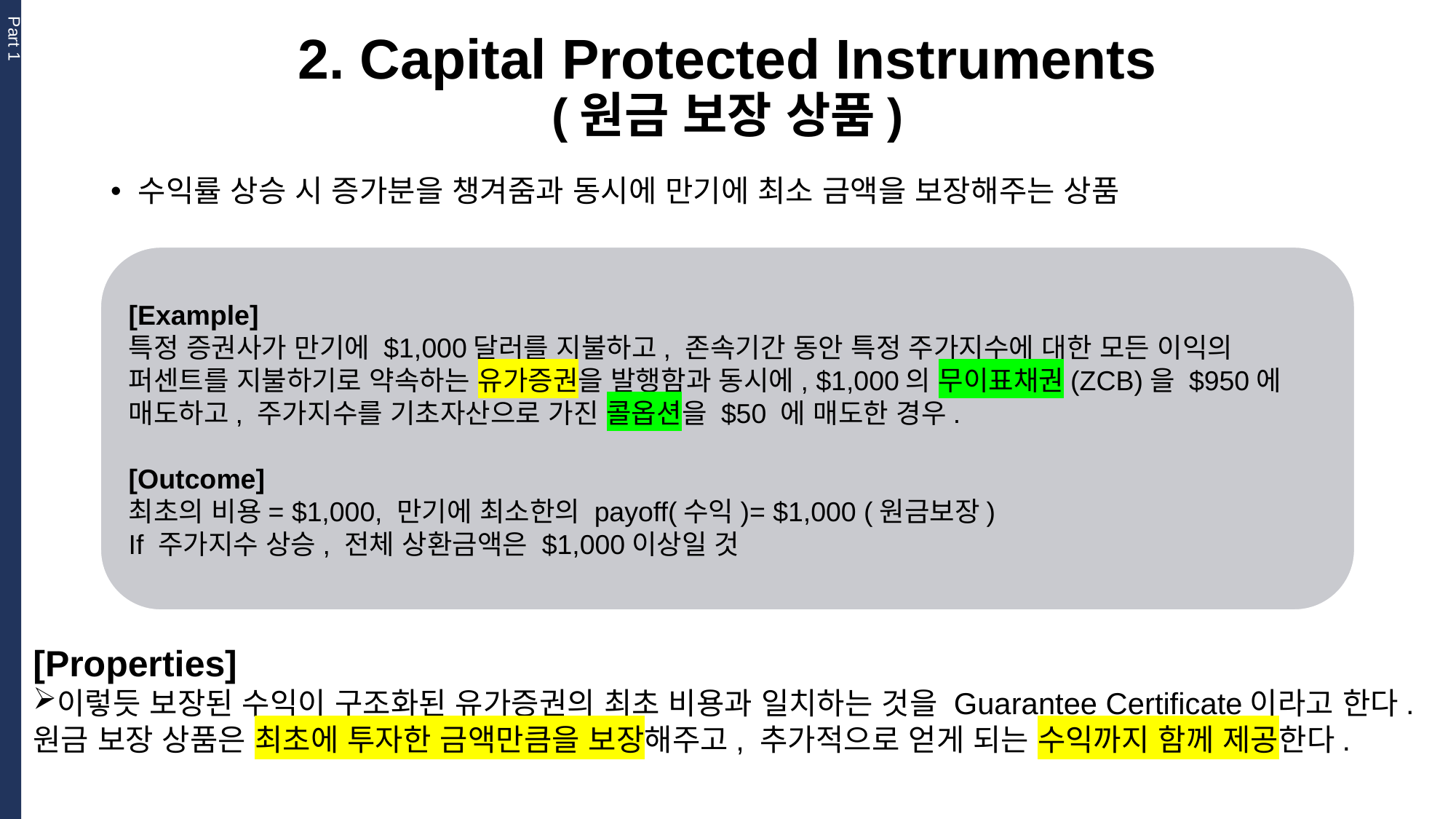

Part 1
2. Capital Protected Instruments
(원금 보장 상품)
수익률 상승 시 증가분을 챙겨줌과 동시에 만기에 최소 금액을 보장해주는 상품

[Example]
특정 증권사가 만기에 $1,000달러를 지불하고, 존속기간 동안 특정 주가지수에 대한 모든 이익의 퍼센트를 지불하기로 약속하는 유가증권을 발행함과 동시에, $1,000의 무이표채권(ZCB)을 $950에 매도하고, 주가지수를 기초자산으로 가진 콜옵션을 $50 에 매도한 경우.

[Outcome]
최초의 비용= $1,000, 만기에 최소한의 payoff(수익)= $1,000 (원금보장)
If 주가지수 상승, 전체 상환금액은 $1,000이상일 것
[Properties]
이렇듯 보장된 수익이 구조화된 유가증권의 최초 비용과 일치하는 것을 Guarantee Certificate이라고 한다. 원금 보장 상품은 최초에 투자한 금액만큼을 보장해주고, 추가적으로 얻게 되는 수익까지 함께 제공한다.